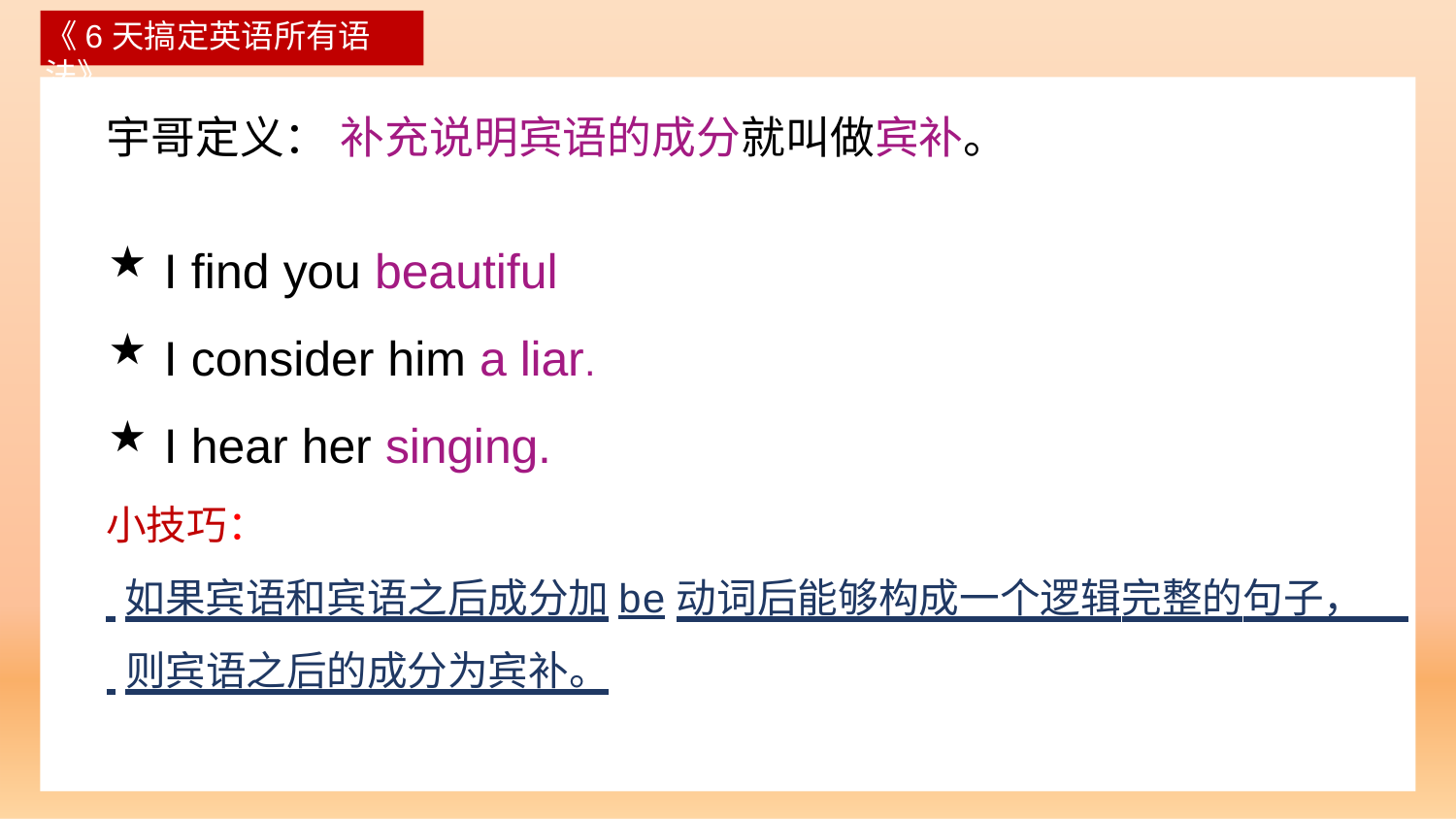

《6天搞定英语所有语法》
# 宇哥定义： 补充说明宾语的成分就叫做宾补。
I find you beautiful
I consider him a liar.
I hear her singing.
小技巧：
 如果宾语和宾语之后成分加be动词后能够构成一个逻辑完整的句子，
 则宾语之后的成分为宾补。